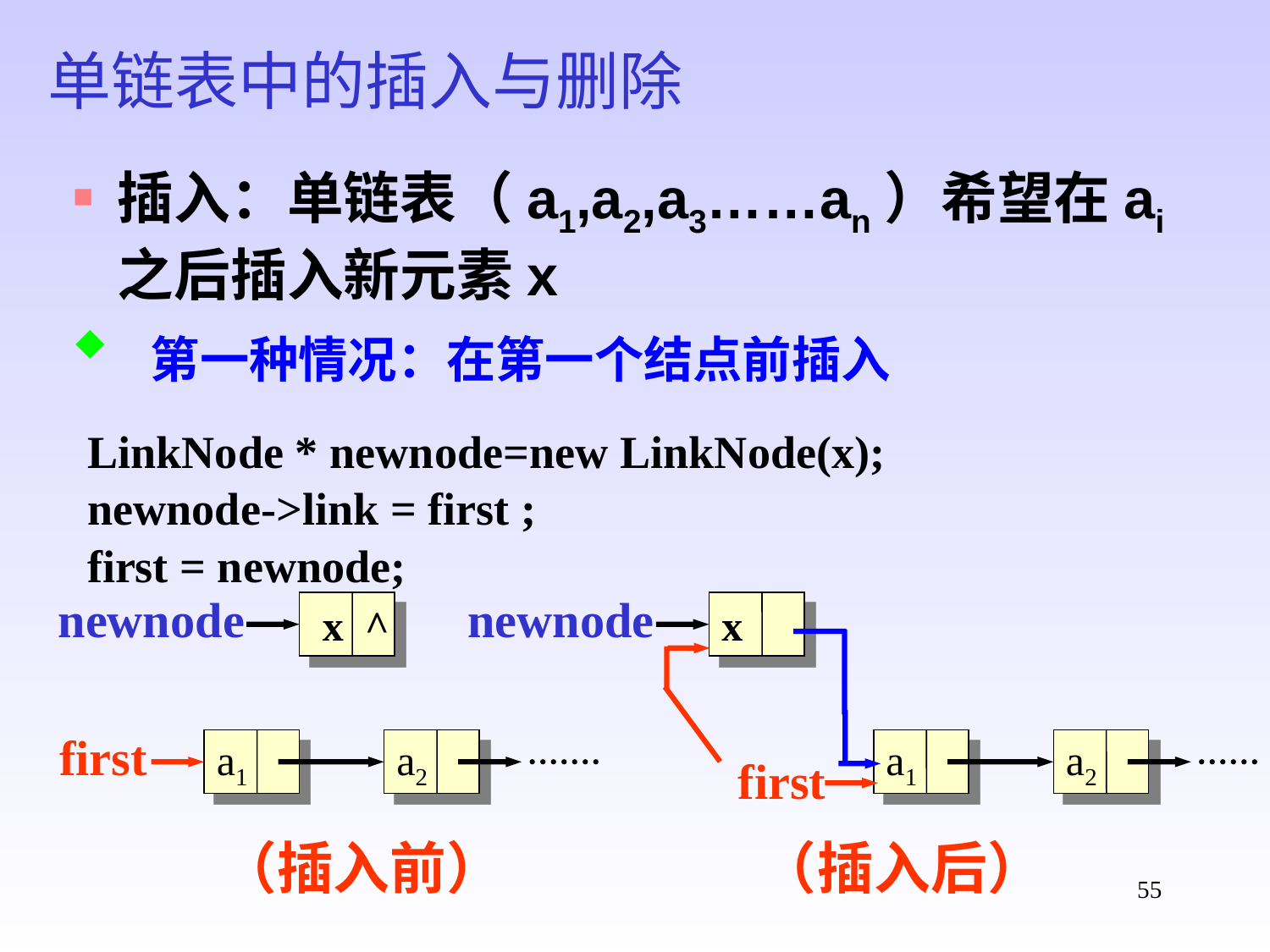

单链表中的插入与删除
插入：单链表（a1,a2,a3……an）希望在ai之后插入新元素x
 第一种情况：在第一个结点前插入

LinkNode * newnode=new LinkNode(x);
newnode->link = first ;
first = newnode;
newnode
newnode
 x  ^

x

 first
a1

a2

a1

a2

first

（插入前）                    （插入后）
55